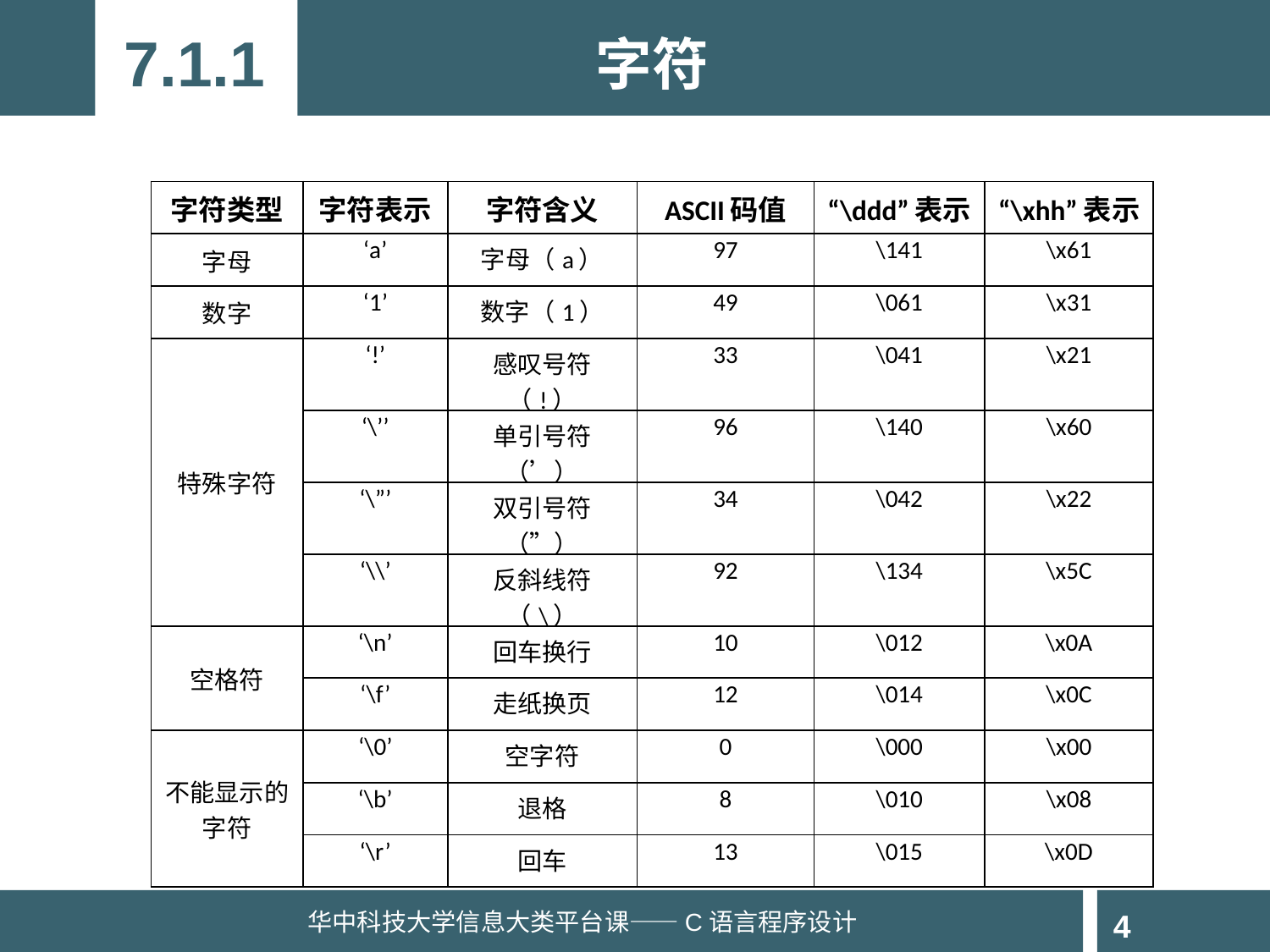

7.1.1
字符
| 字符类型 | 字符表示 | 字符含义 | ASCII码值 | “\ddd”表示 | “\xhh”表示 |
| --- | --- | --- | --- | --- | --- |
| 字母 | ‘a’ | 字母（a） | 97 | \141 | \x61 |
| 数字 | ‘1’ | 数字（1） | 49 | \061 | \x31 |
| 特殊字符 | ‘!’ | 感叹号符（!） | 33 | \041 | \x21 |
|  | ‘\’’ | 单引号符（’） | 96 | \140 | \x60 |
|  | ‘\”’ | 双引号符（”） | 34 | \042 | \x22 |
|  | ‘\\’ | 反斜线符（\） | 92 | \134 | \x5C |
| 空格符 | ‘\n’ | 回车换行 | 10 | \012 | \x0A |
|  | ‘\f’ | 走纸换页 | 12 | \014 | \x0C |
| 不能显示的字符 | ‘\0’ | 空字符 | 0 | \000 | \x00 |
|  | ‘\b’ | 退格 | 8 | \010 | \x08 |
|  | ‘\r’ | 回车 | 13 | \015 | \x0D |